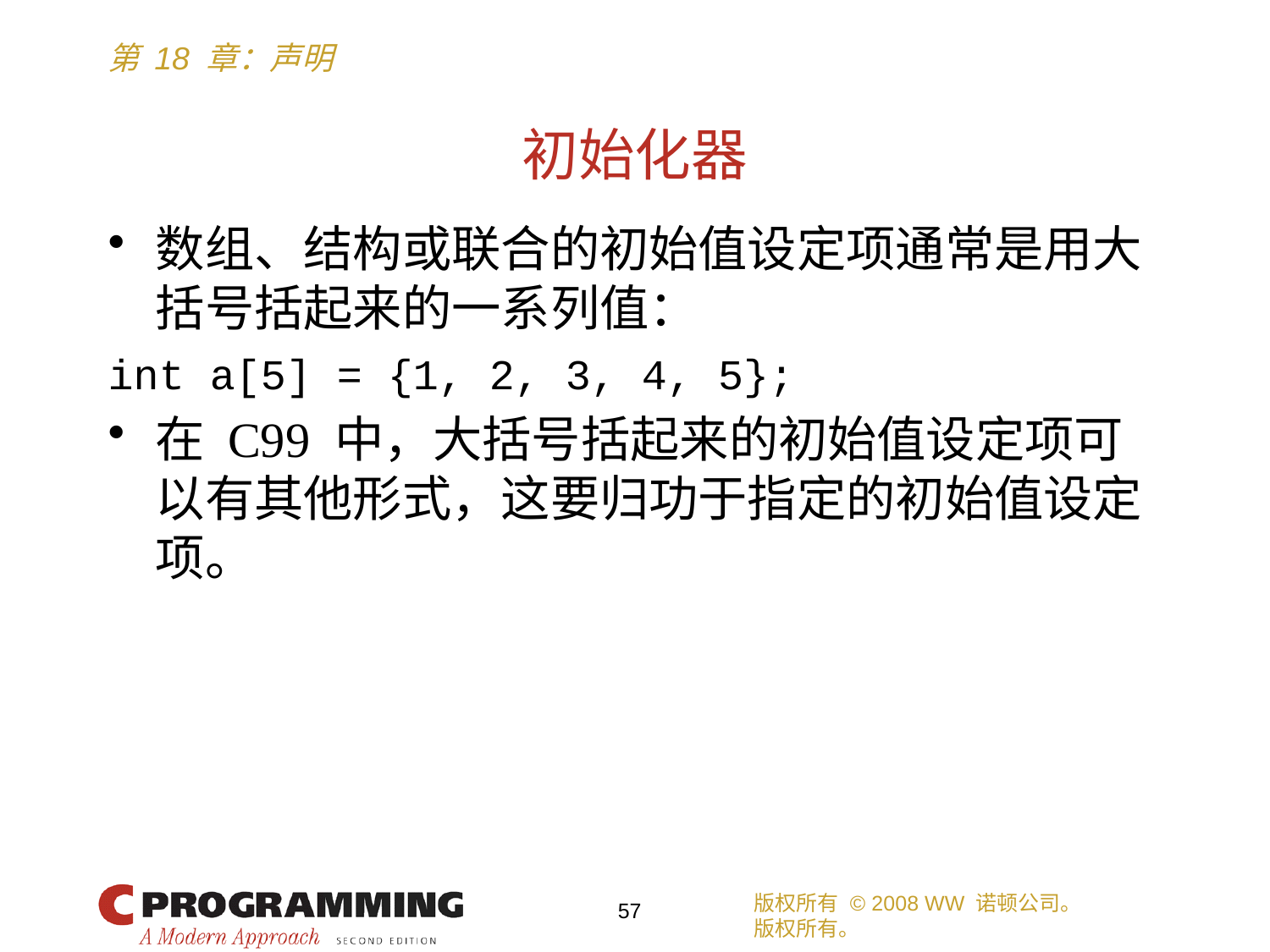

# 初始化器
数组、结构或联合的初始值设定项通常是用大括号括起来的一系列值：
int a[5] = {1, 2, 3, 4, 5};
在 C99 中，大括号括起来的初始值设定项可以有其他形式，这要归功于指定的初始值设定项。
版权所有 © 2008 WW 诺顿公司。
版权所有。
57